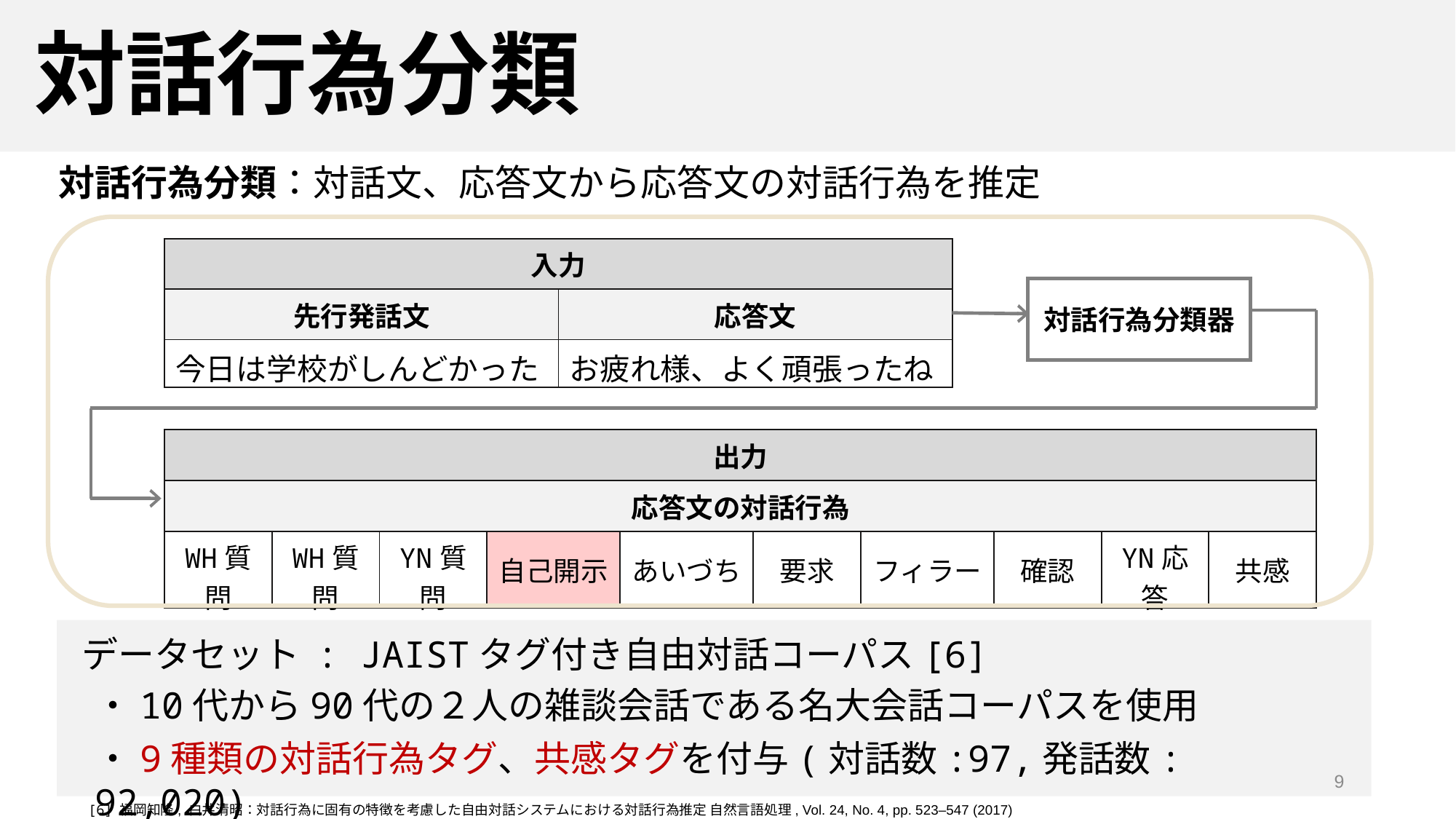

対話行為分類
対話行為分類：対話文、応答文から応答文の対話行為を推定

| 入力 |  |
| --- | --- |
| 先行発話文 | 応答文 |
| 今日は学校がしんどかった | お疲れ様、よく頑張ったね |

対話行為分類器
| 出力 |  |  |  |  |  |  |  |  |  |
| --- | --- | --- | --- | --- | --- | --- | --- | --- | --- |
| 応答文の対話行為 |  |  |  |  |  |  |  |  |  |
| WH質問 | WH質問 | YN質問 | 自己開示 | あいづち | 要求 | フィラー | 確認 | YN応答 | 共感 |

データセット : JAISTタグ付き自由対話コーパス[6]
・9種類の対話行為タグ、共感タグを付与(対話数:97,発話数: 92,020)
・10代から90代の２人の雑談会話である名大会話コーパスを使用
9
[6] 福岡知隆, 白井清昭：対話行為に固有の特徴を考慮した自由対話システムにおける対話行為推定 自然言語処理, Vol. 24, No. 4, pp. 523–547 (2017)